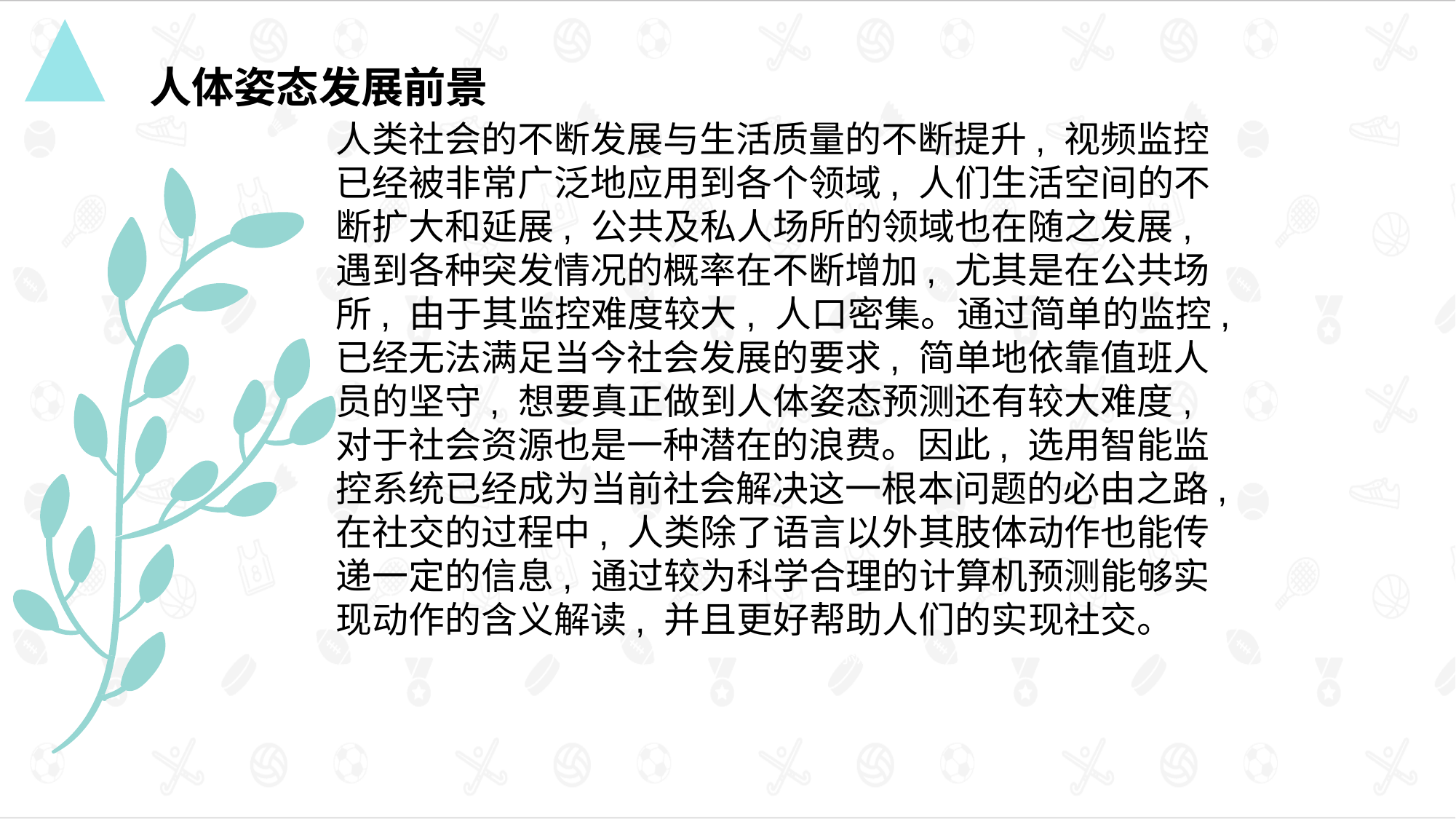

人体姿态发展前景
人类社会的不断发展与生活质量的不断提升, 视频监控已经被非常广泛地应用到各个领域, 人们生活空间的不断扩大和延展, 公共及私人场所的领域也在随之发展, 遇到各种突发情况的概率在不断增加, 尤其是在公共场所, 由于其监控难度较大, 人口密集。通过简单的监控, 已经无法满足当今社会发展的要求, 简单地依靠值班人员的坚守, 想要真正做到人体姿态预测还有较大难度, 对于社会资源也是一种潜在的浪费。因此, 选用智能监控系统已经成为当前社会解决这一根本问题的必由之路, 在社交的过程中, 人类除了语言以外其肢体动作也能传递一定的信息, 通过较为科学合理的计算机预测能够实现动作的含义解读, 并且更好帮助人们的实现社交。

点击添加文本

点击添加文本